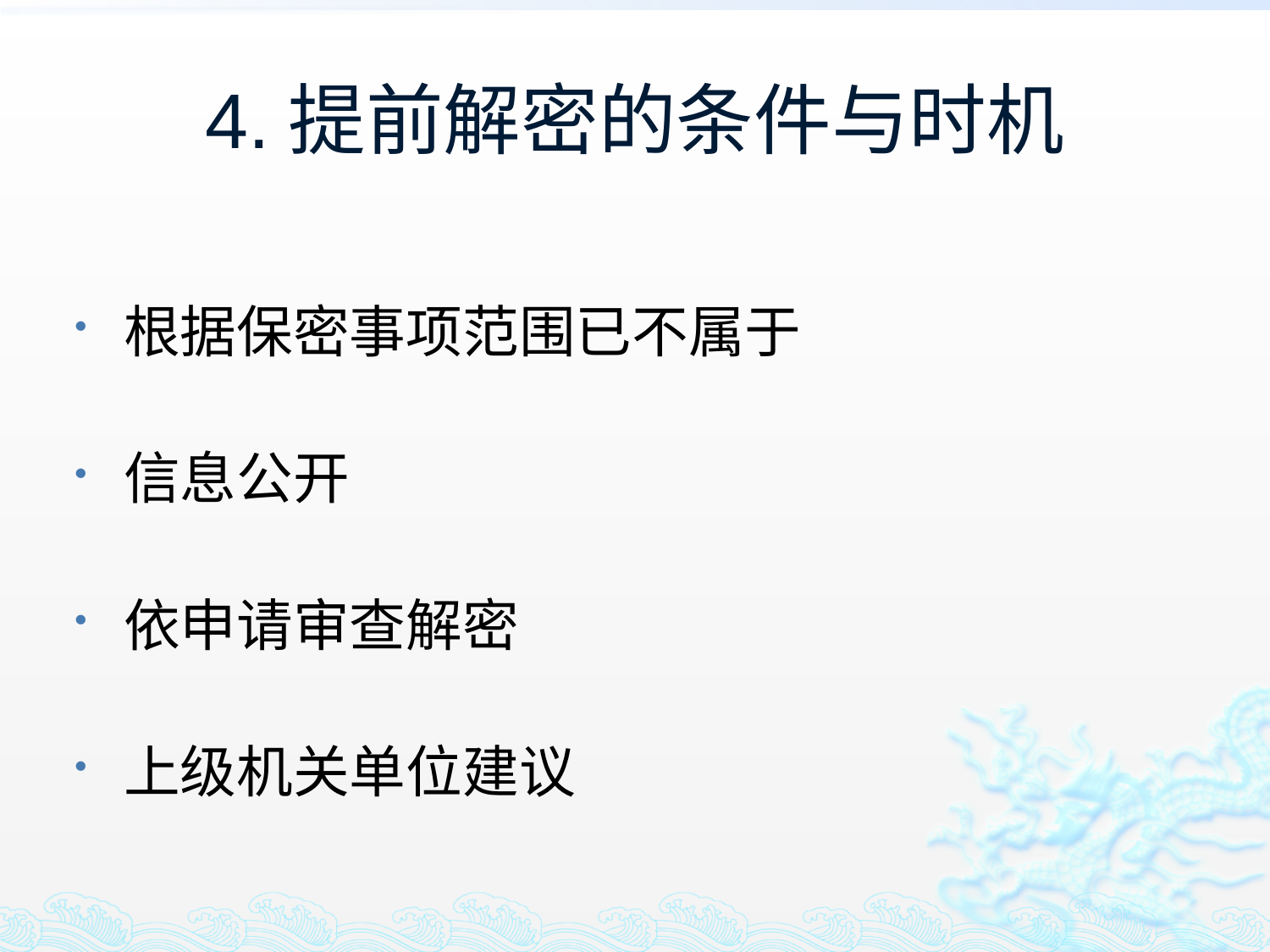

# 4.提前解密的条件与时机
根据保密事项范围已不属于
信息公开
依申请审查解密
上级机关单位建议